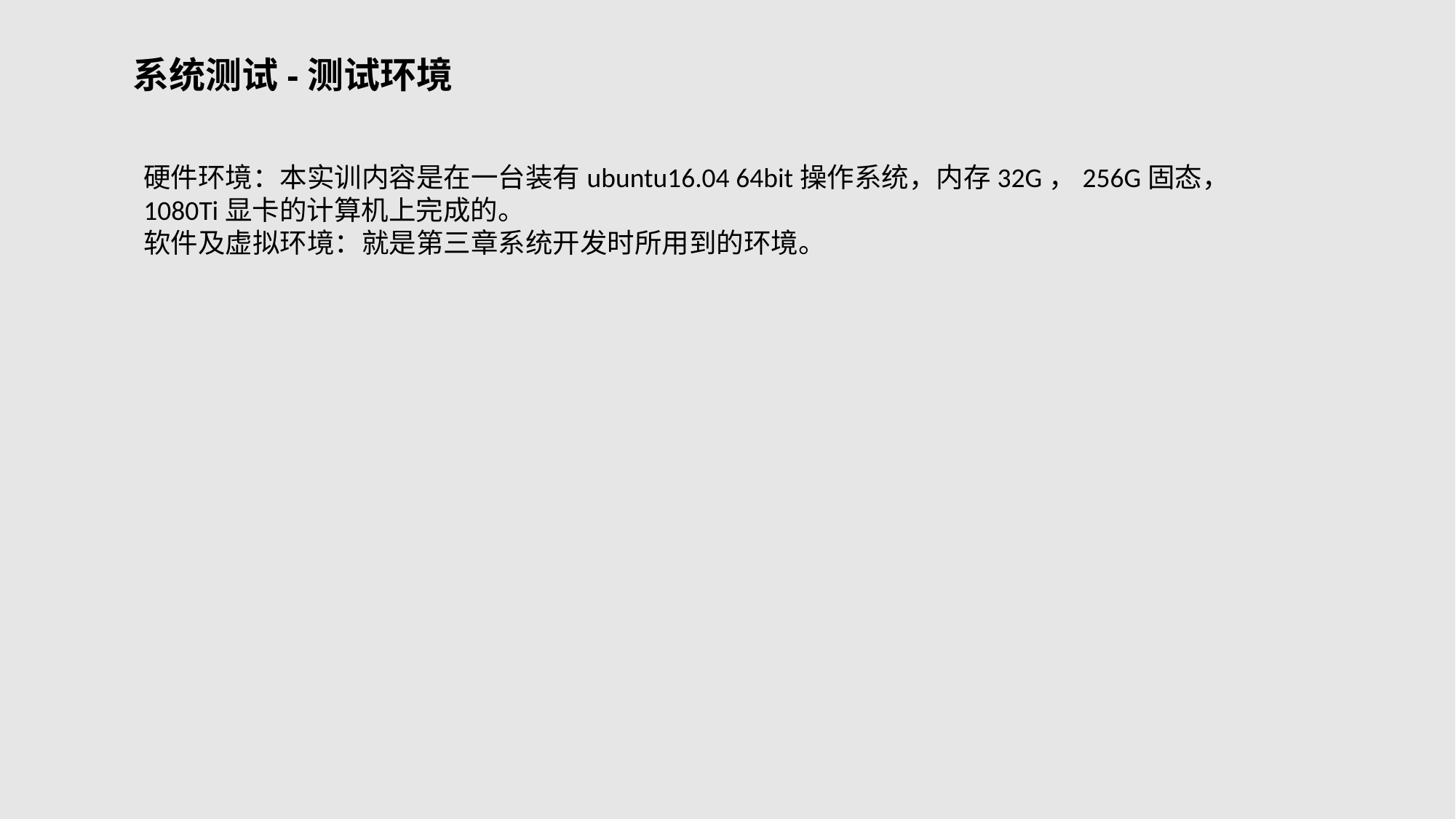

系统测试-测试环境
硬件环境：本实训内容是在一台装有ubuntu16.04 64bit操作系统，内存32G，256G固态，1080Ti显卡的计算机上完成的。
软件及虚拟环境：就是第三章系统开发时所用到的环境。